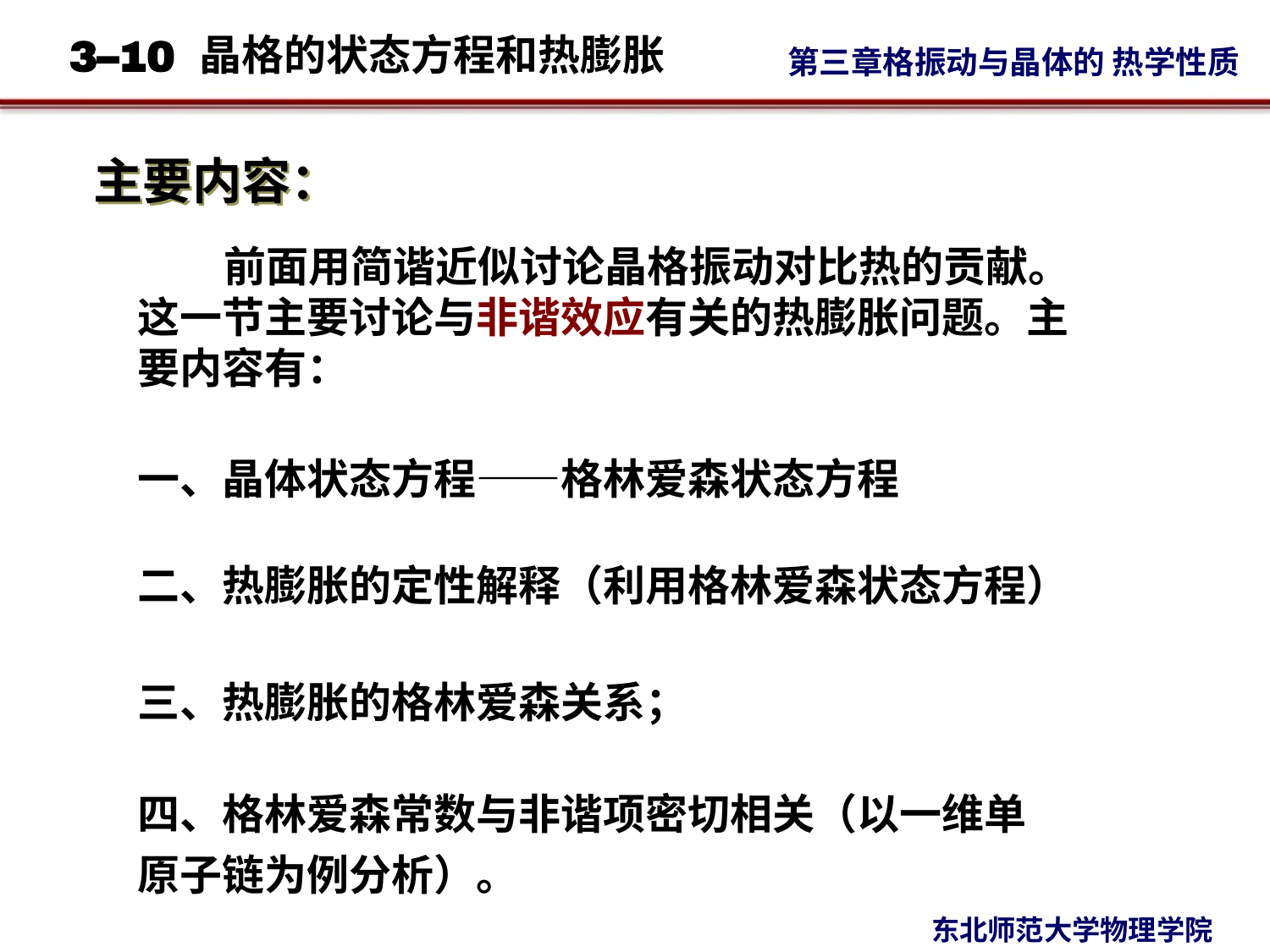

主要内容：
        前面用简谐近似讨论晶格振动对比热的贡献。这一节主要讨论与非谐效应有关的热膨胀问题。主要内容有：
一、晶体状态方程——格林爱森状态方程
二、热膨胀的定性解释（利用格林爱森状态方程）
三、热膨胀的格林爱森关系；
四、格林爱森常数与非谐项密切相关（以一维单原子链为例分析）。